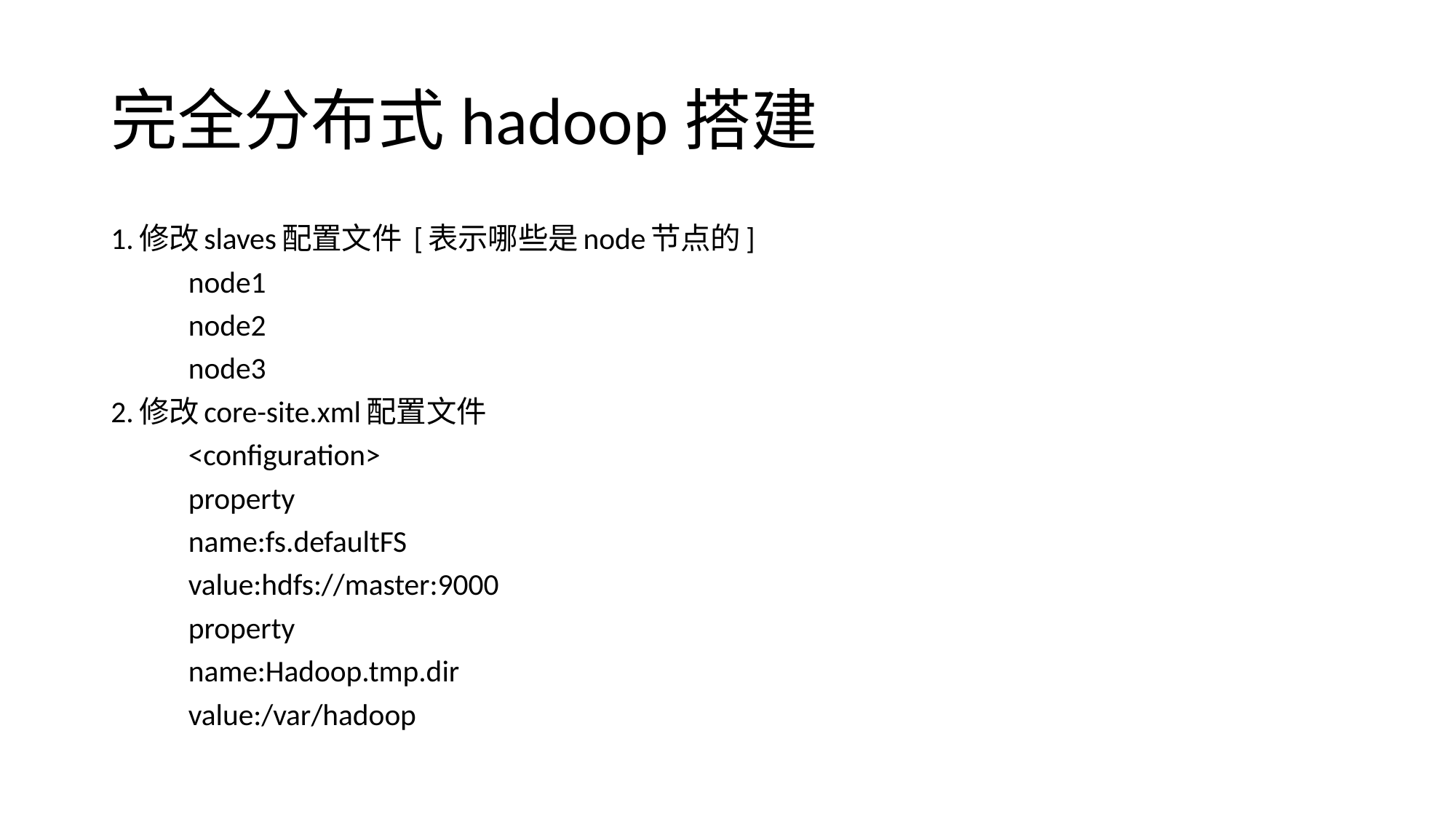

# 完全分布式hadoop搭建
1.修改slaves配置文件 [表示哪些是node节点的]
	node1
	node2
	node3
2.修改core-site.xml配置文件
	<configuration>
		property
			name:fs.defaultFS
			value:hdfs://master:9000
		property
			name:Hadoop.tmp.dir
			value:/var/hadoop